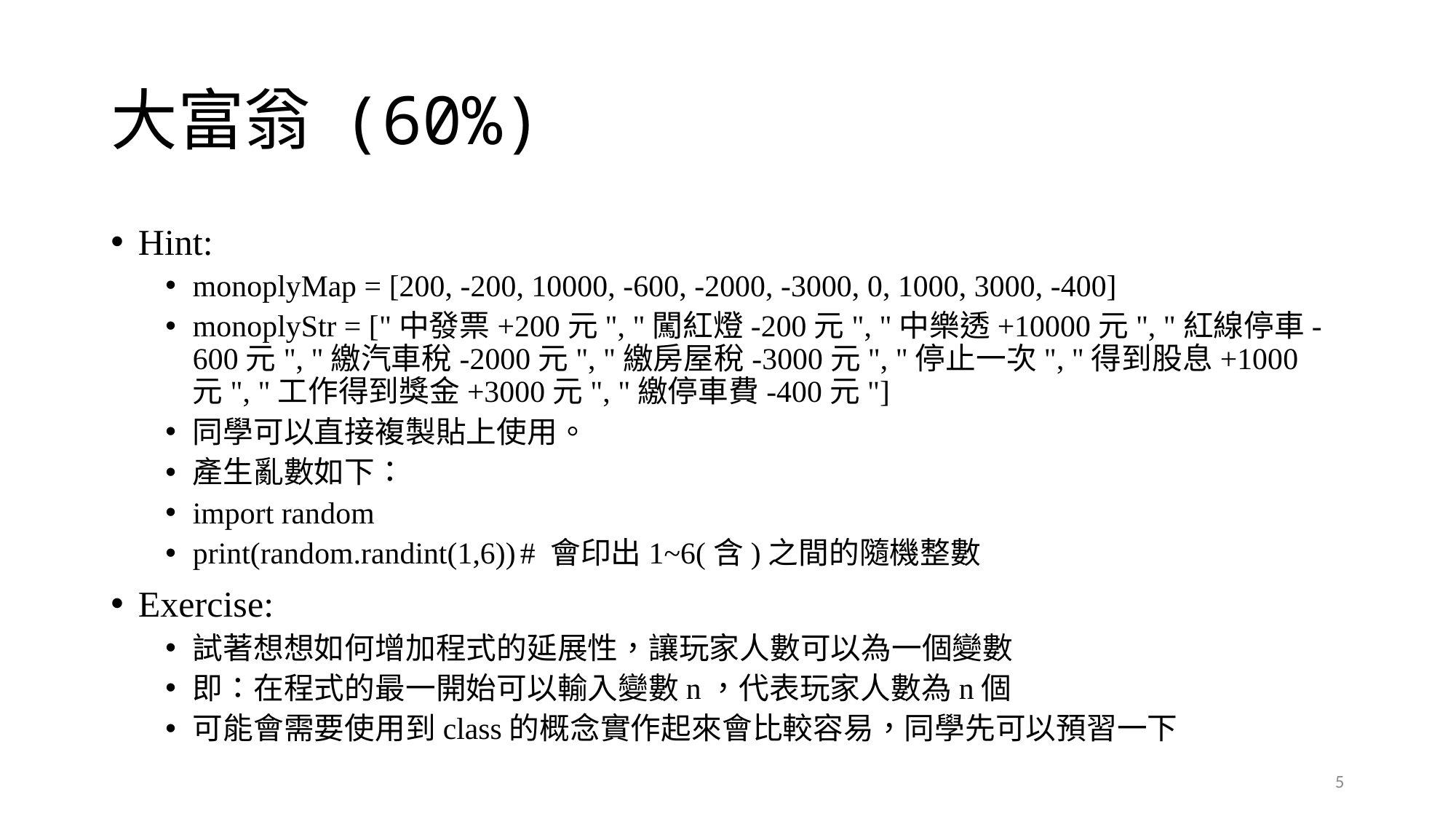

# 大富翁 (60%)
Hint:
monoplyMap = [200, -200, 10000, -600, -2000, -3000, 0, 1000, 3000, -400]
monoplyStr = ["中發票+200元", "闖紅燈-200元", "中樂透+10000元", "紅線停車-600元", "繳汽車稅-2000元", "繳房屋稅-3000元", "停止一次", "得到股息+1000元", "工作得到獎金+3000元", "繳停車費-400元"]
同學可以直接複製貼上使用。
產生亂數如下：
import random
print(random.randint(1,6))	# 會印出1~6(含)之間的隨機整數
Exercise:
試著想想如何增加程式的延展性，讓玩家人數可以為一個變數
即：在程式的最一開始可以輸入變數n，代表玩家人數為n個
可能會需要使用到class的概念實作起來會比較容易，同學先可以預習一下
5